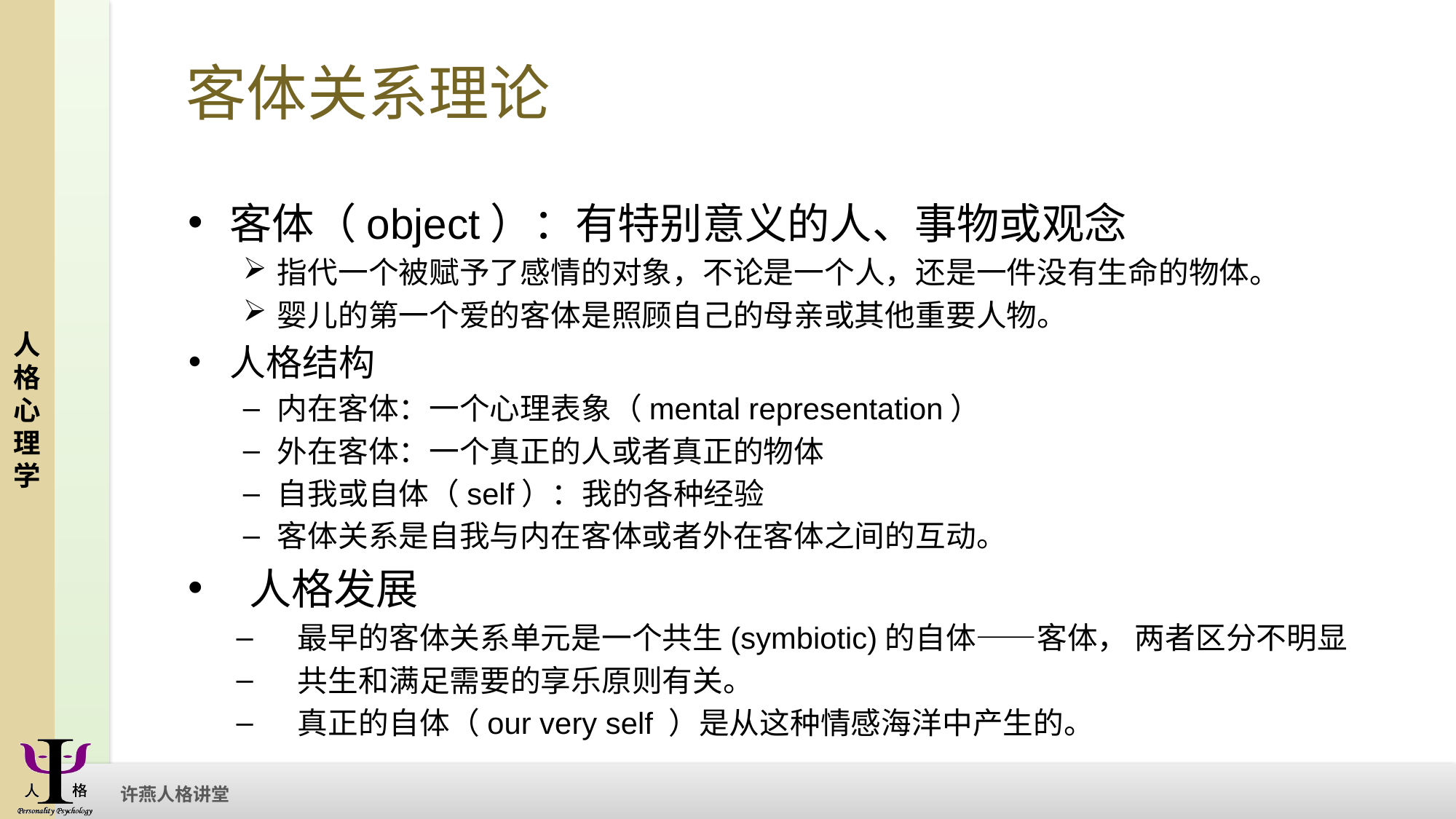

# 客体关系理论
客体（object）：有特别意义的人、事物或观念
指代一个被赋予了感情的对象，不论是一个人，还是一件没有生命的物体。
婴儿的第一个爱的客体是照顾自己的母亲或其他重要人物。
人格结构
内在客体：一个心理表象（mental representation）
外在客体：一个真正的人或者真正的物体
自我或自体（self）：我的各种经验
客体关系是自我与内在客体或者外在客体之间的互动。
 人格发展
最早的客体关系单元是一个共生(symbiotic)的自体——客体， 两者区分不明显
共生和满足需要的享乐原则有关。
真正的自体（our very self ）是从这种情感海洋中产生的。